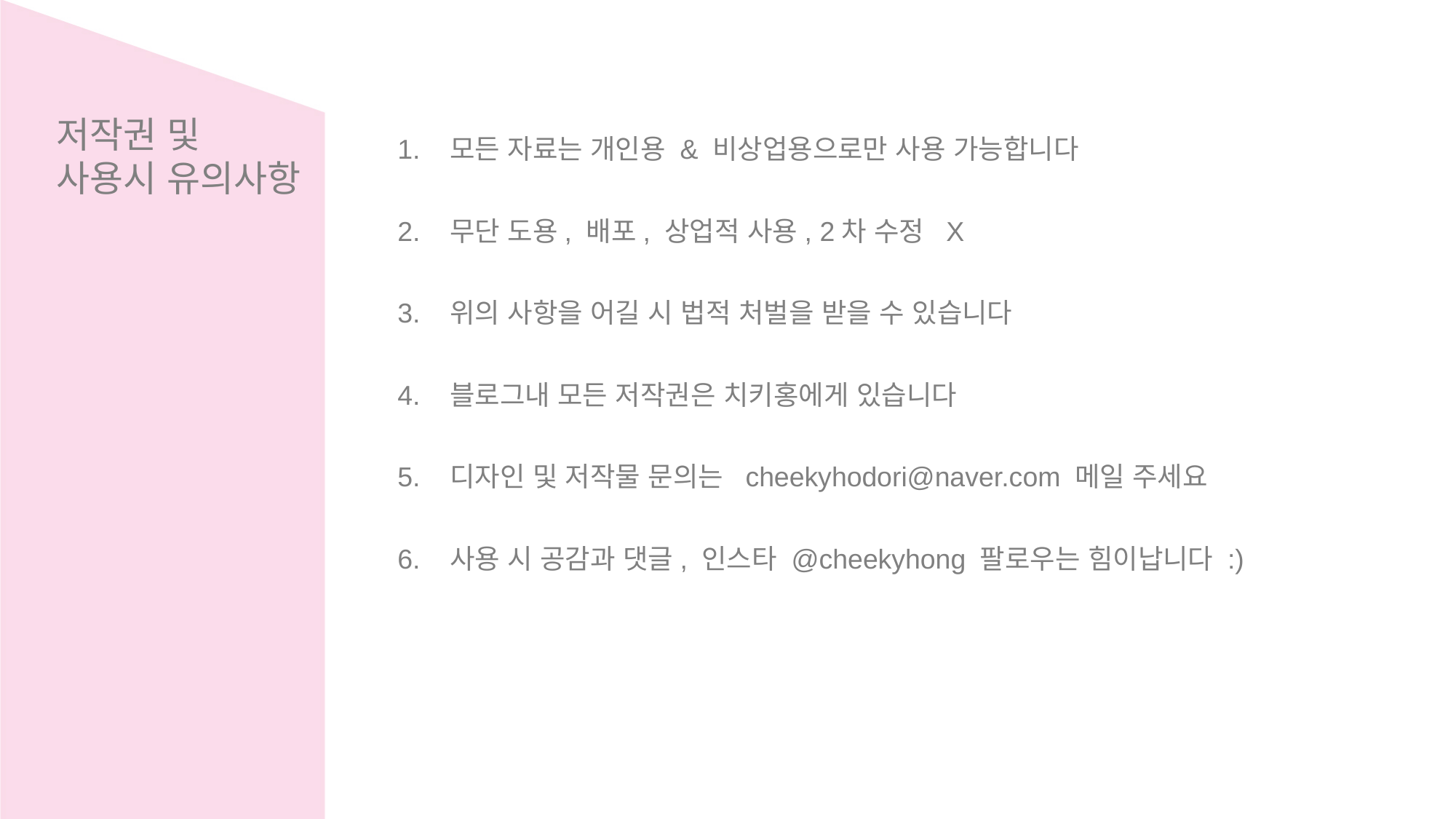

1.   모든 자료는 개인용 & 비상업용으로만 사용 가능합니다
2.   무단 도용, 배포, 상업적 사용, 2차 수정  X
3.   위의 사항을 어길 시 법적 처벌을 받을 수 있습니다
4.   블로그내 모든 저작권은 치키홍에게 있습니다
5.   디자인 및 저작물 문의는  cheekyhodori@naver.com 메일 주세요
6.   사용 시 공감과 댓글, 인스타 @cheekyhong 팔로우는 힘이납니다 :)
저작권 및
사용시 유의사항